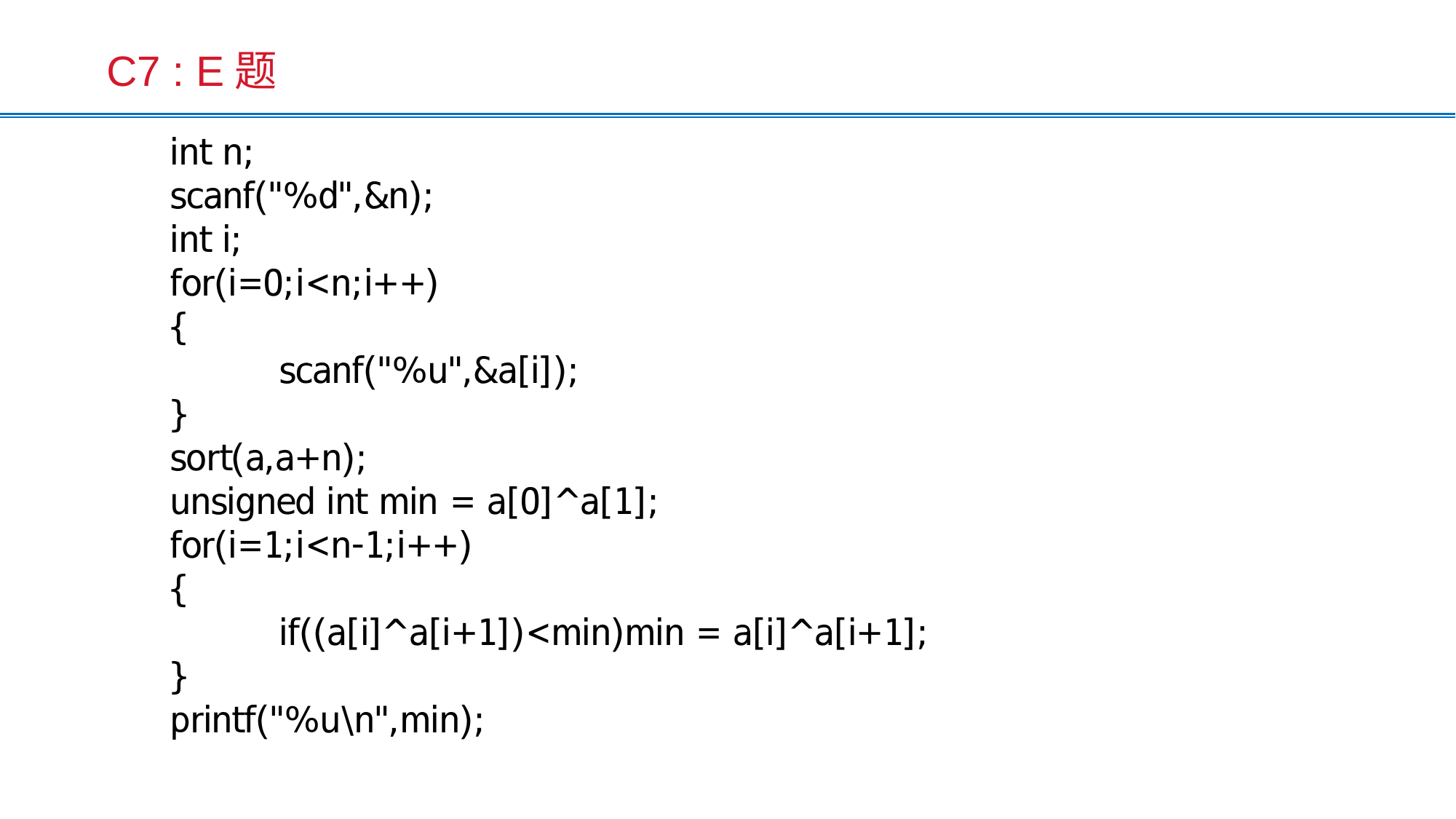

C7 : E题
int n;
		scanf("%d",&n);
		int i;
		for(i=0;i<n;i++)
		{
			scanf("%u",&a[i]);
		}
		sort(a,a+n);
		unsigned int min = a[0]^a[1];
		for(i=1;i<n-1;i++)
		{
			if((a[i]^a[i+1])<min)min = a[i]^a[i+1];
		}
		printf("%u\n",min);